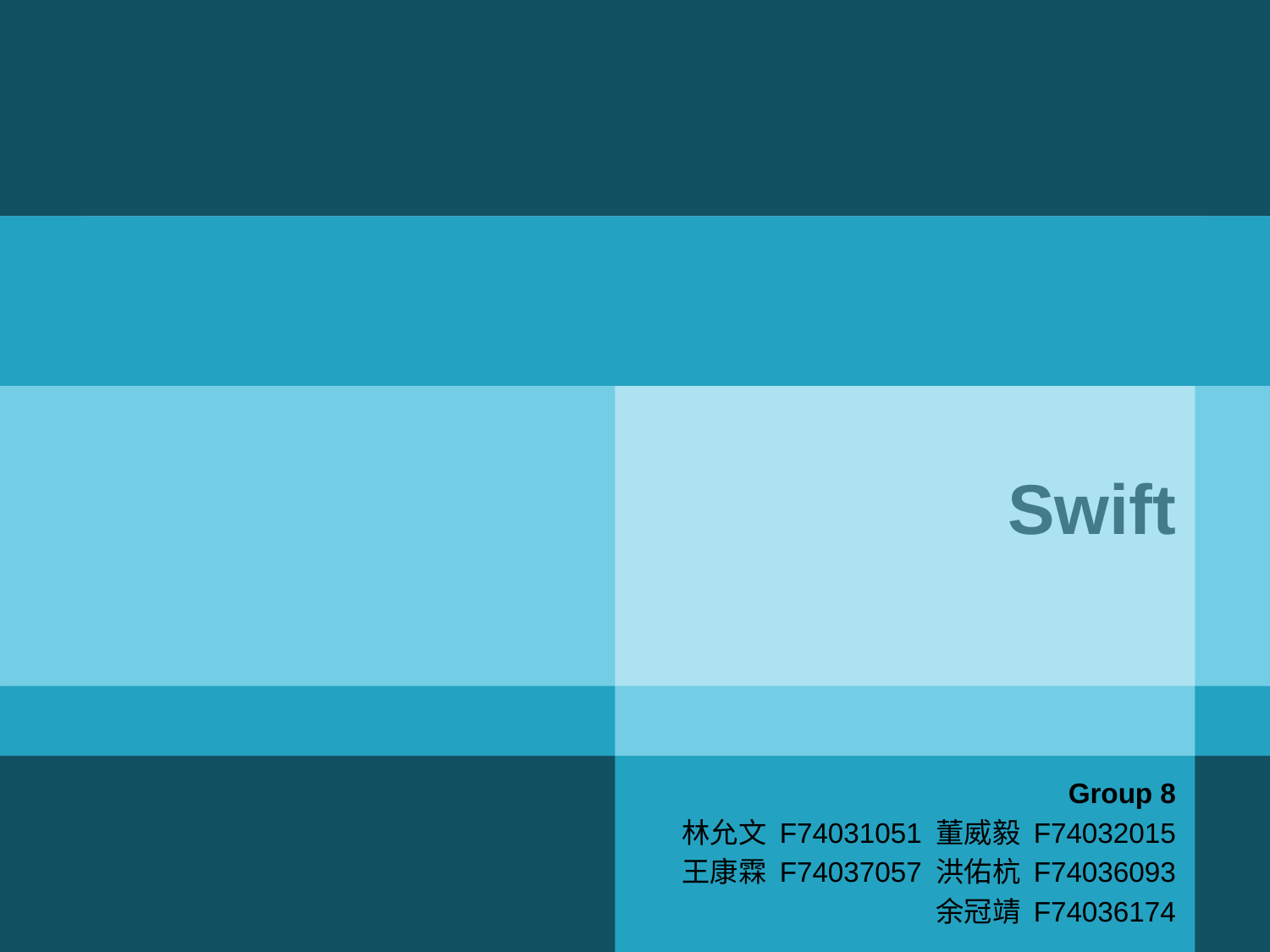

# Swift
Group 8
林允文 F74031051	董威毅 F74032015
王康霖 F74037057	洪佑杭 F74036093
余冠靖 F74036174